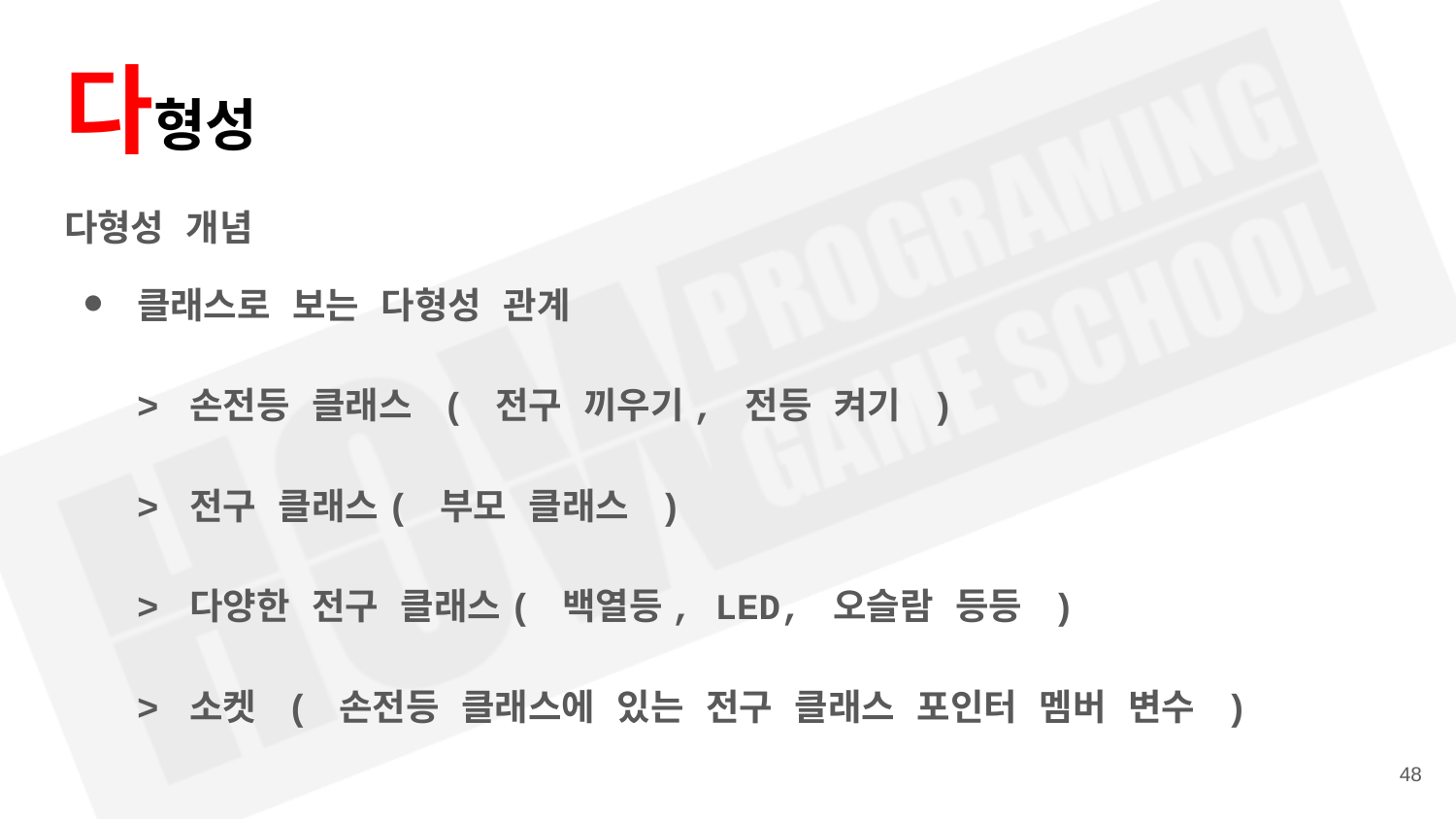

# 다형성
다형성 개념
클래스로 보는 다형성 관계
> 손전등 클래스 ( 전구 끼우기, 전등 켜기 )
> 전구 클래스( 부모 클래스 )
> 다양한 전구 클래스( 백열등, LED, 오슬람 등등 )
> 소켓 ( 손전등 클래스에 있는 전구 클래스 포인터 멤버 변수 )
48